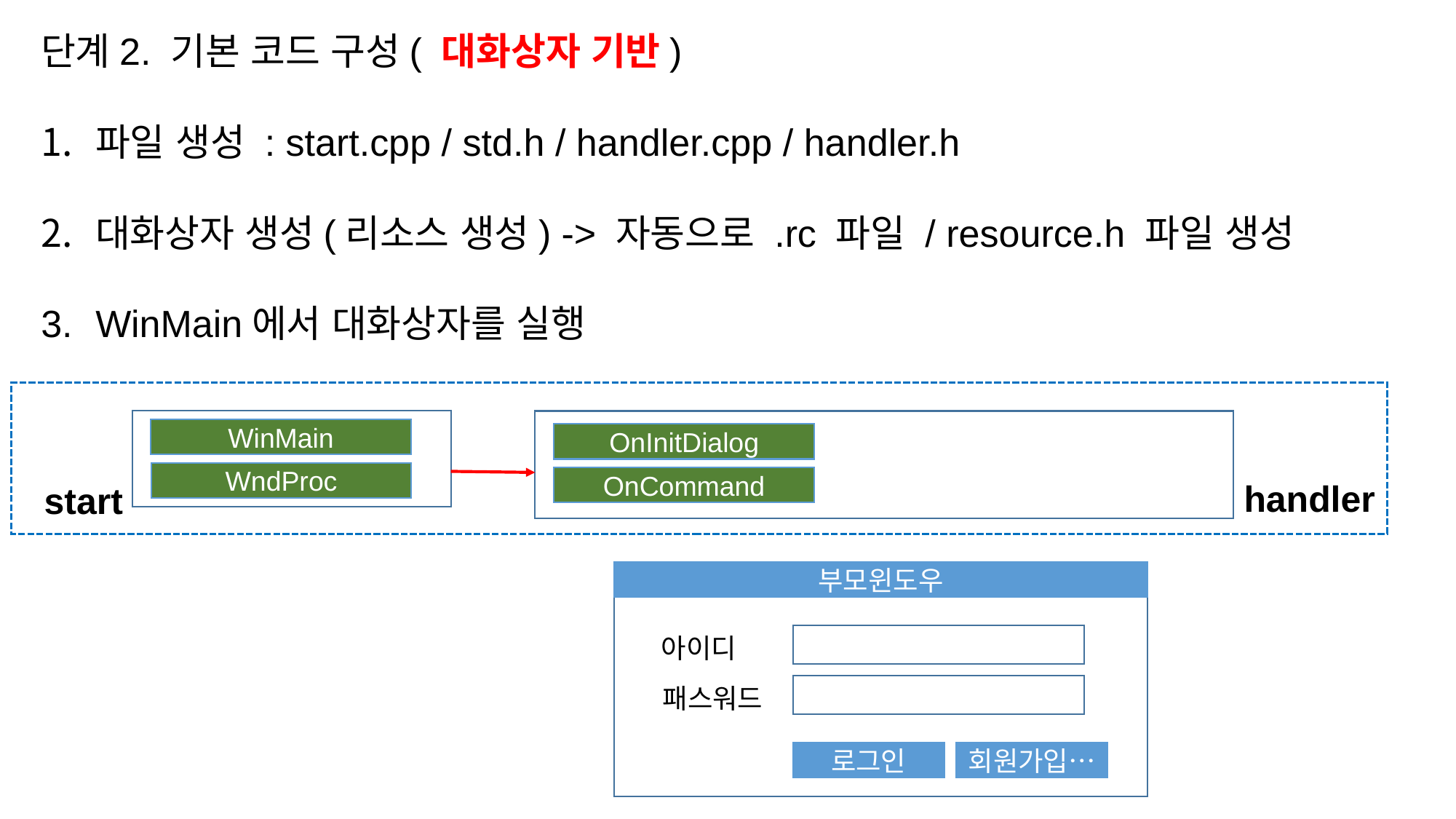

단계2. 기본 코드 구성( 대화상자 기반)

파일 생성 : start.cpp / std.h / handler.cpp / handler.h

대화상자 생성(리소스 생성) -> 자동으로 .rc 파일 / resource.h 파일 생성

WinMain에서 대화상자를 실행

WinMain
OnInitDialog
WndProc
OnCommand
handler
start
부모윈도우

아이디

패스워드

로그인
회원가입…